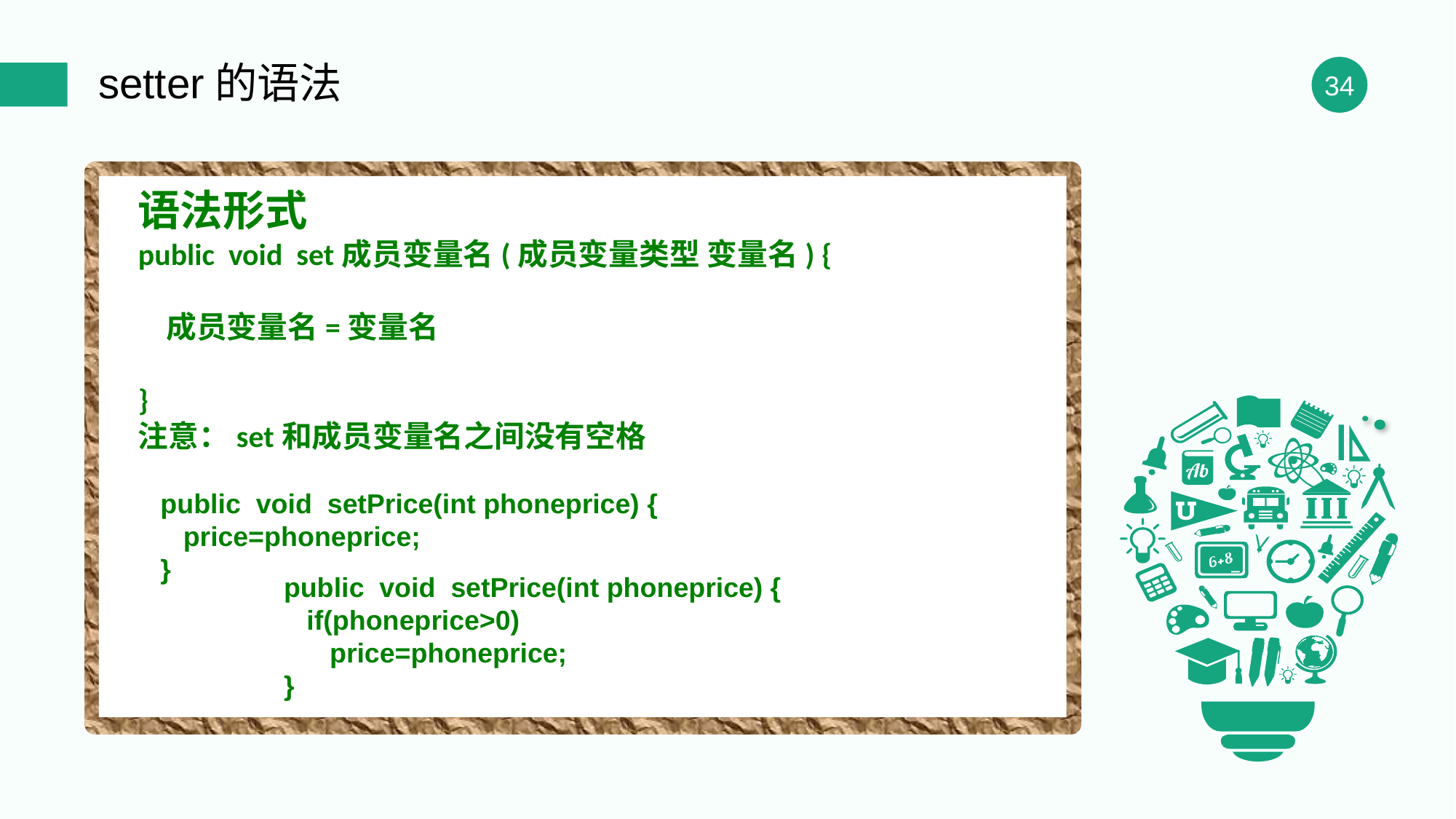

setter的语法

语法形式
public  void  set成员变量名(成员变量类型 变量名) {

   成员变量名=变量名

}
注意：set和成员变量名之间没有空格

public  void  setPrice(int phoneprice) {
   price=phoneprice;
}
public  void  setPrice(int phoneprice) {
   if(phoneprice>0)
      price=phoneprice;
}